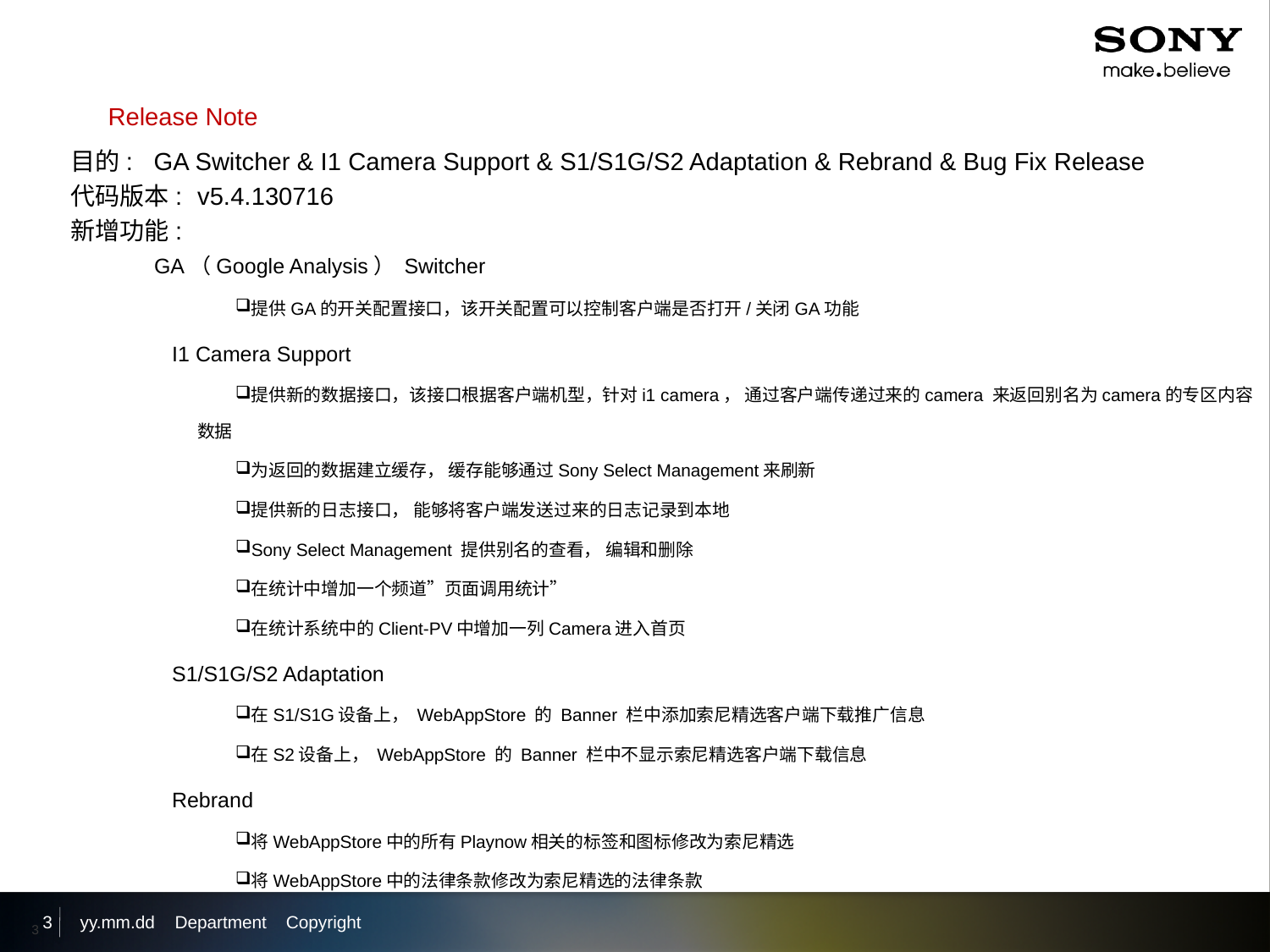

Release Note

目的:   GA Switcher & I1 Camera Support & S1/S1G/S2 Adaptation & Rebrand & Bug Fix Release
代码版本:	v5.4.130716
新增功能:
            GA（Google Analysis） Switcher
提供GA的开关配置接口，该开关配置可以控制客户端是否打开/关闭GA功能
I1 Camera Support
提供新的数据接口，该接口根据客户端机型，针对i1 camera， 通过客户端传递过来的camera 来返回别名为camera的专区内容数据
为返回的数据建立缓存， 缓存能够通过Sony Select Management来刷新
提供新的日志接口， 能够将客户端发送过来的日志记录到本地
Sony Select Management 提供别名的查看， 编辑和删除
在统计中增加一个频道”页面调用统计”
在统计系统中的Client-PV中增加一列Camera进入首页
S1/S1G/S2 Adaptation
在S1/S1G设备上， WebAppStore 的 Banner 栏中添加索尼精选客户端下载推广信息
在S2设备上， WebAppStore 的 Banner 栏中不显示索尼精选客户端下载信息
Rebrand
将WebAppStore中的所有Playnow相关的标签和图标修改为索尼精选
将WebAppStore中的法律条款修改为索尼精选的法律条款

3
yy.mm.dd
Department    Copyright